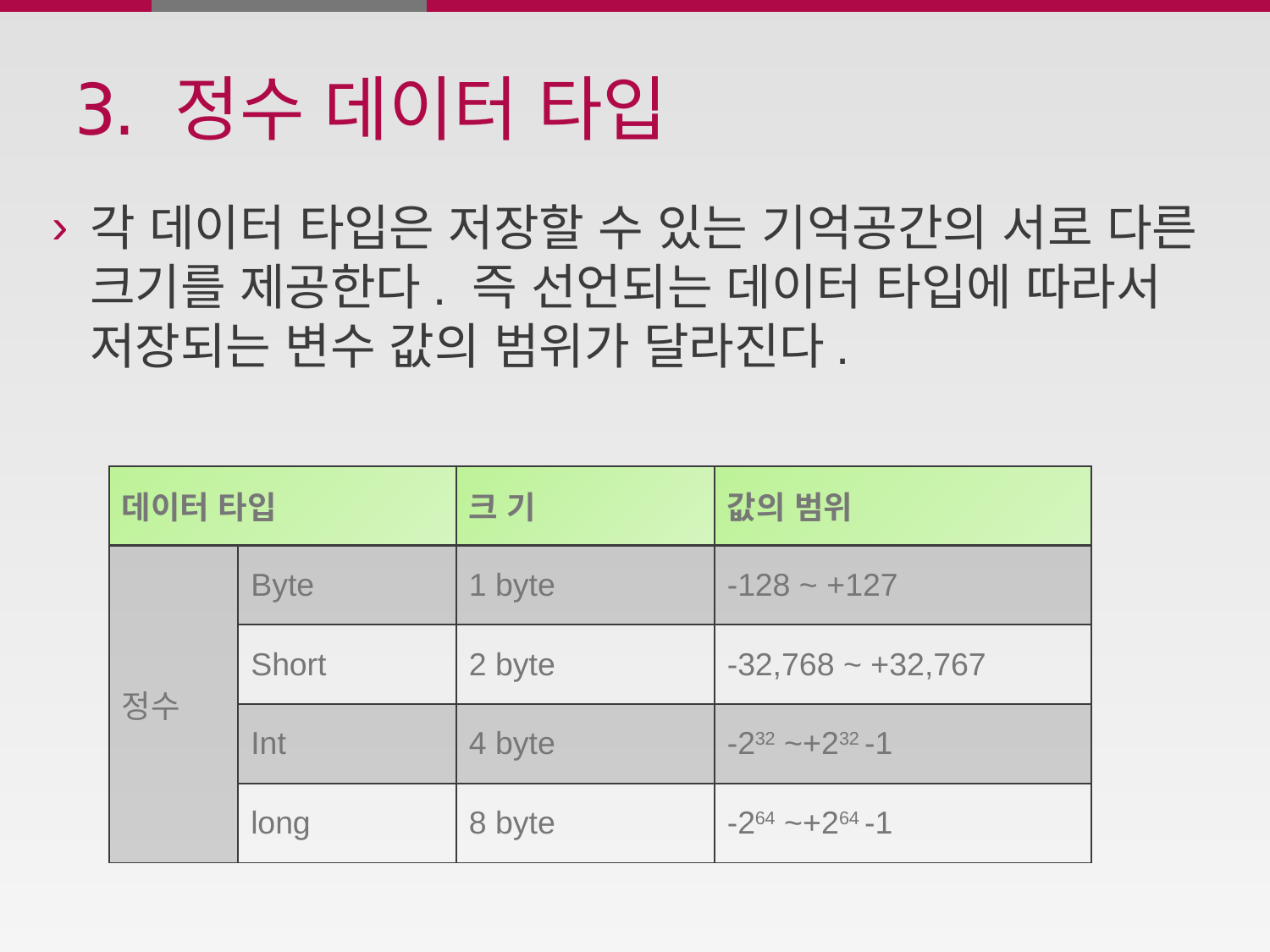

# 3. 정수 데이터 타입
각 데이터 타입은 저장할 수 있는 기억공간의 서로 다른 크기를 제공한다. 즉 선언되는 데이터 타입에 따라서 저장되는 변수 값의 범위가 달라진다.
| 데이터 타입 |  | 크 기 | 값의 범위 |
| --- | --- | --- | --- |
| 정수 | Byte | 1 byte | -128 ~ +127 |
|  | Short | 2 byte | -32,768 ~ +32,767 |
|  | Int | 4 byte | -232 ~+232 -1 |
|  | long | 8 byte | -264 ~+264 -1 |